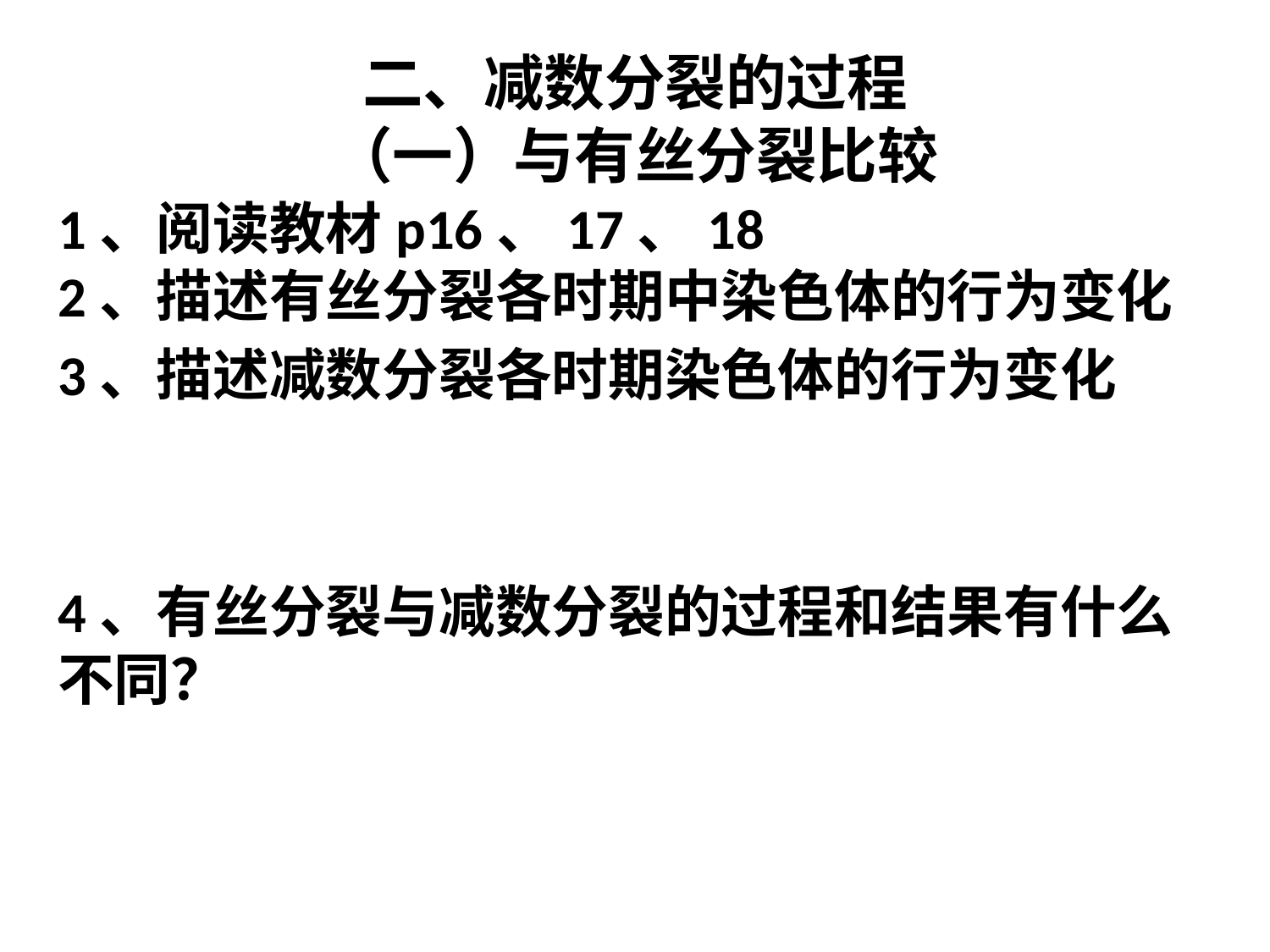

# 二、减数分裂的过程 （一）与有丝分裂比较
1、阅读教材p16、17、18
2、描述有丝分裂各时期中染色体的行为变化
3、描述减数分裂各时期染色体的行为变化

4、有丝分裂与减数分裂的过程和结果有什么不同？